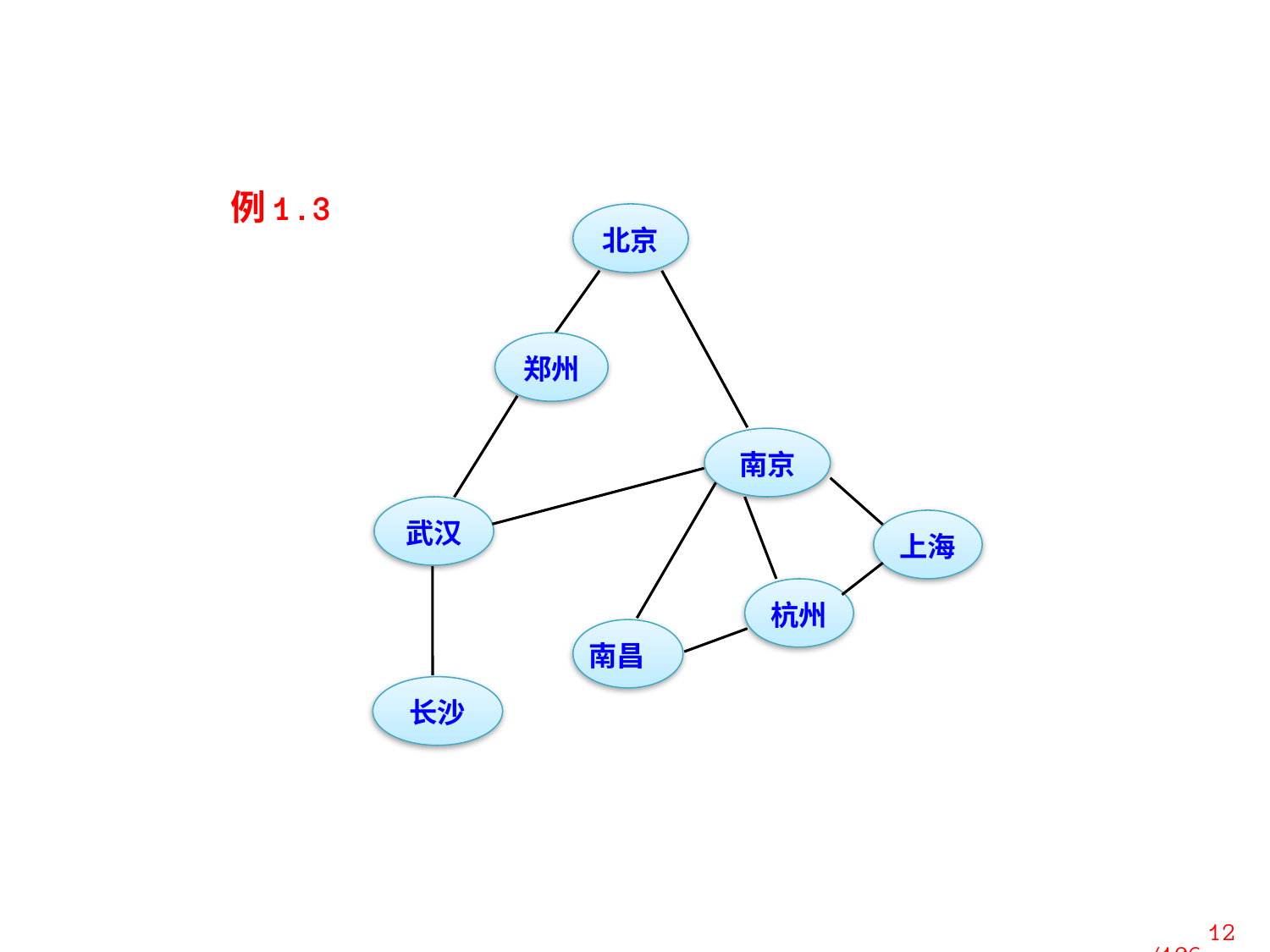

例1.3
北京

郑州

南京

武汉

上海

杭州
南昌

长沙
                 12/106